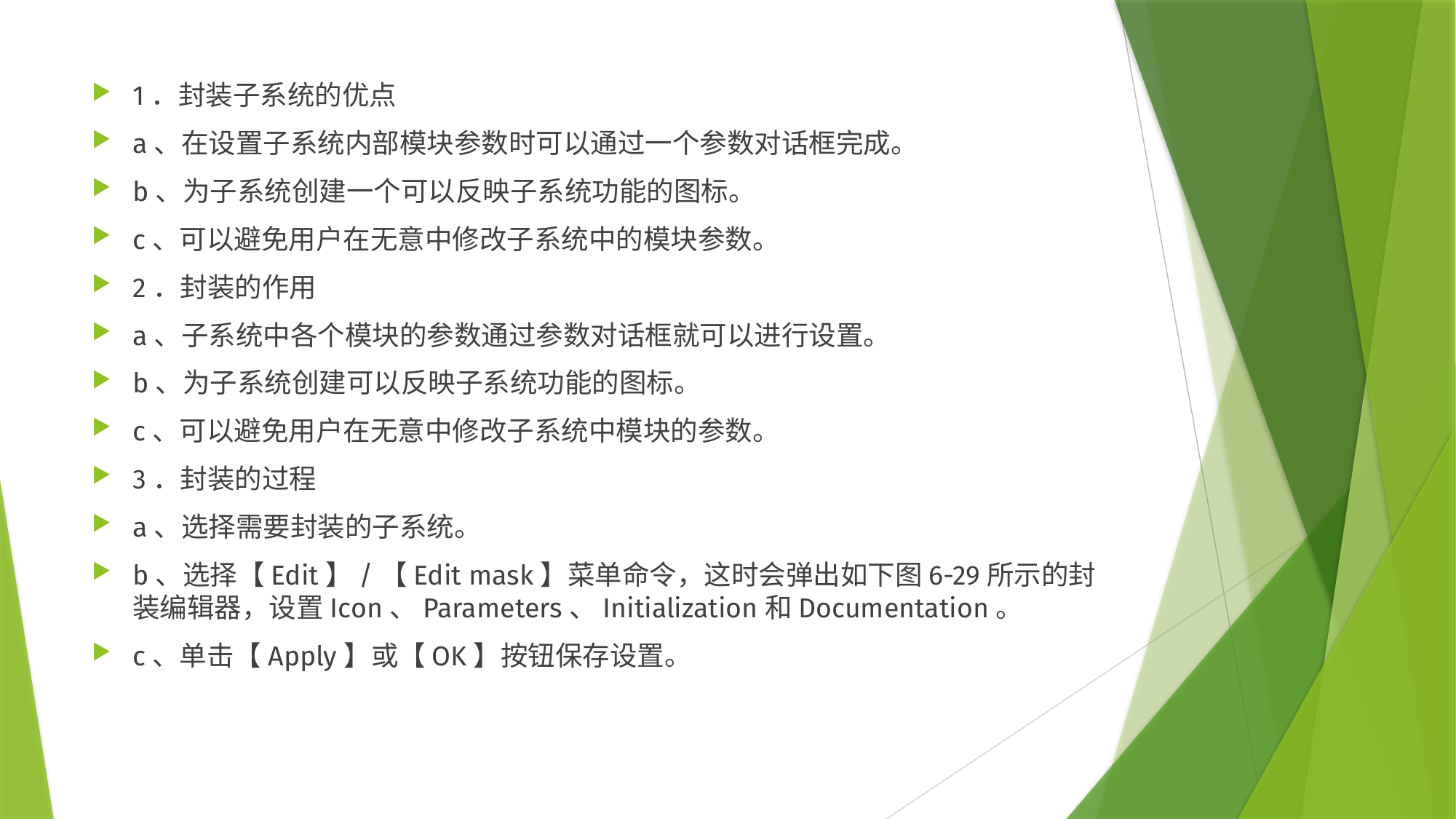

1．封装子系统的优点
a、在设置子系统内部模块参数时可以通过一个参数对话框完成。
b、为子系统创建一个可以反映子系统功能的图标。
c、可以避免用户在无意中修改子系统中的模块参数。
2．封装的作用
a、子系统中各个模块的参数通过参数对话框就可以进行设置。
b、为子系统创建可以反映子系统功能的图标。
c、可以避免用户在无意中修改子系统中模块的参数。
3．封装的过程
a、选择需要封装的子系统。
b、选择【Edit】/【Edit mask】菜单命令，这时会弹出如下图6-29所示的封装编辑器，设置Icon、Parameters、Initialization和Documentation。
c、单击【Apply】或【OK】按钮保存设置。